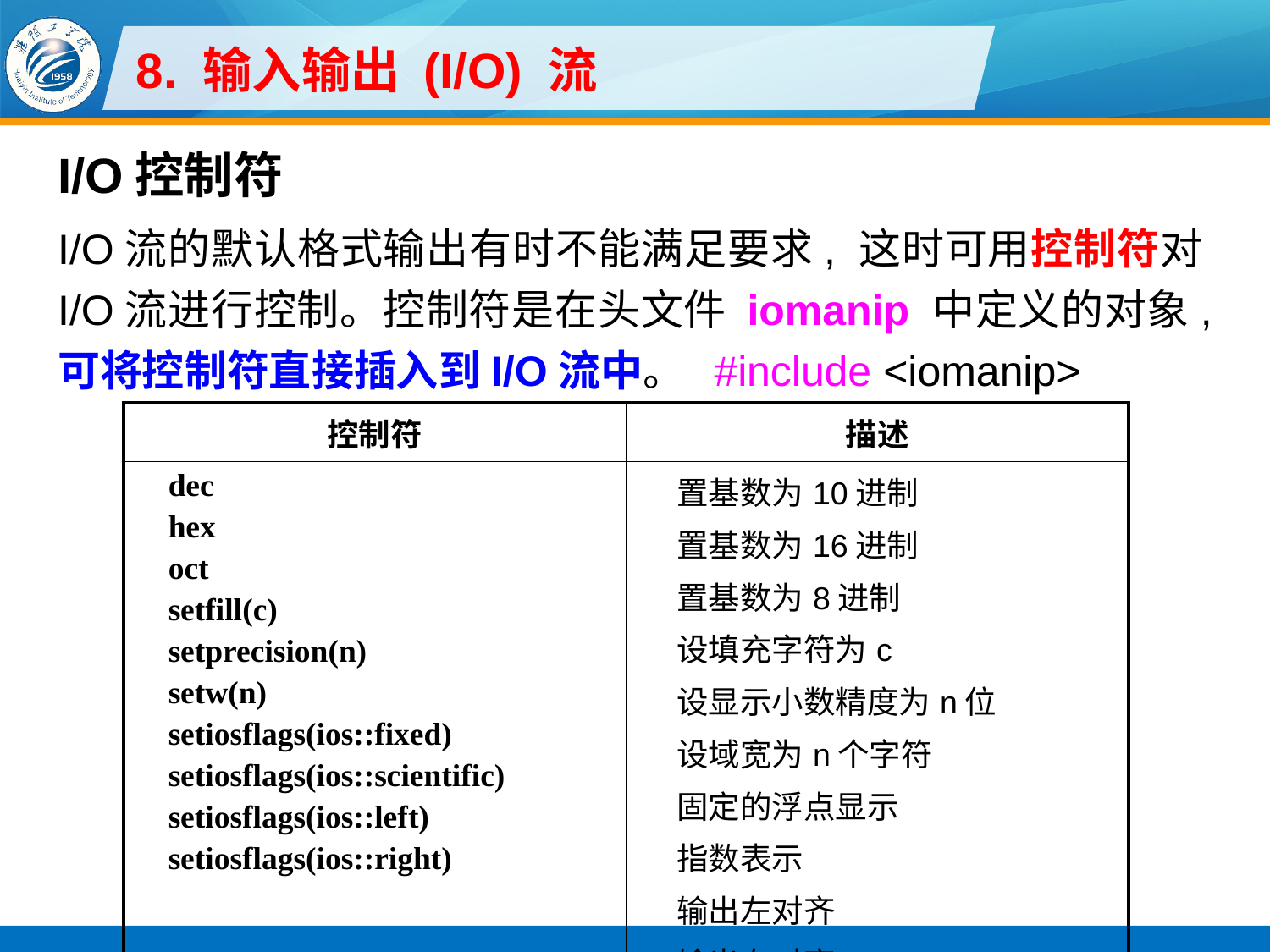

# 8. 输入输出 (I/O) 流
I/O控制符
I/O流的默认格式输出有时不能满足要求, 这时可用控制符对I/O流进行控制。控制符是在头文件 iomanip 中定义的对象, 可将控制符直接插入到I/O流中。  #include <iomanip>

| 控制符 | 描述 |
| --- | --- |
| dec hex oct setfill(c) setprecision(n) setw(n) setiosflags(ios::fixed) setiosflags(ios::scientific) setiosflags(ios::left) setiosflags(ios::right) | 置基数为10进制 置基数为16进制 置基数为8进制 设填充字符为c 设显示小数精度为n位 设域宽为n个字符 固定的浮点显示 指数表示 输出左对齐 输出右对齐 |